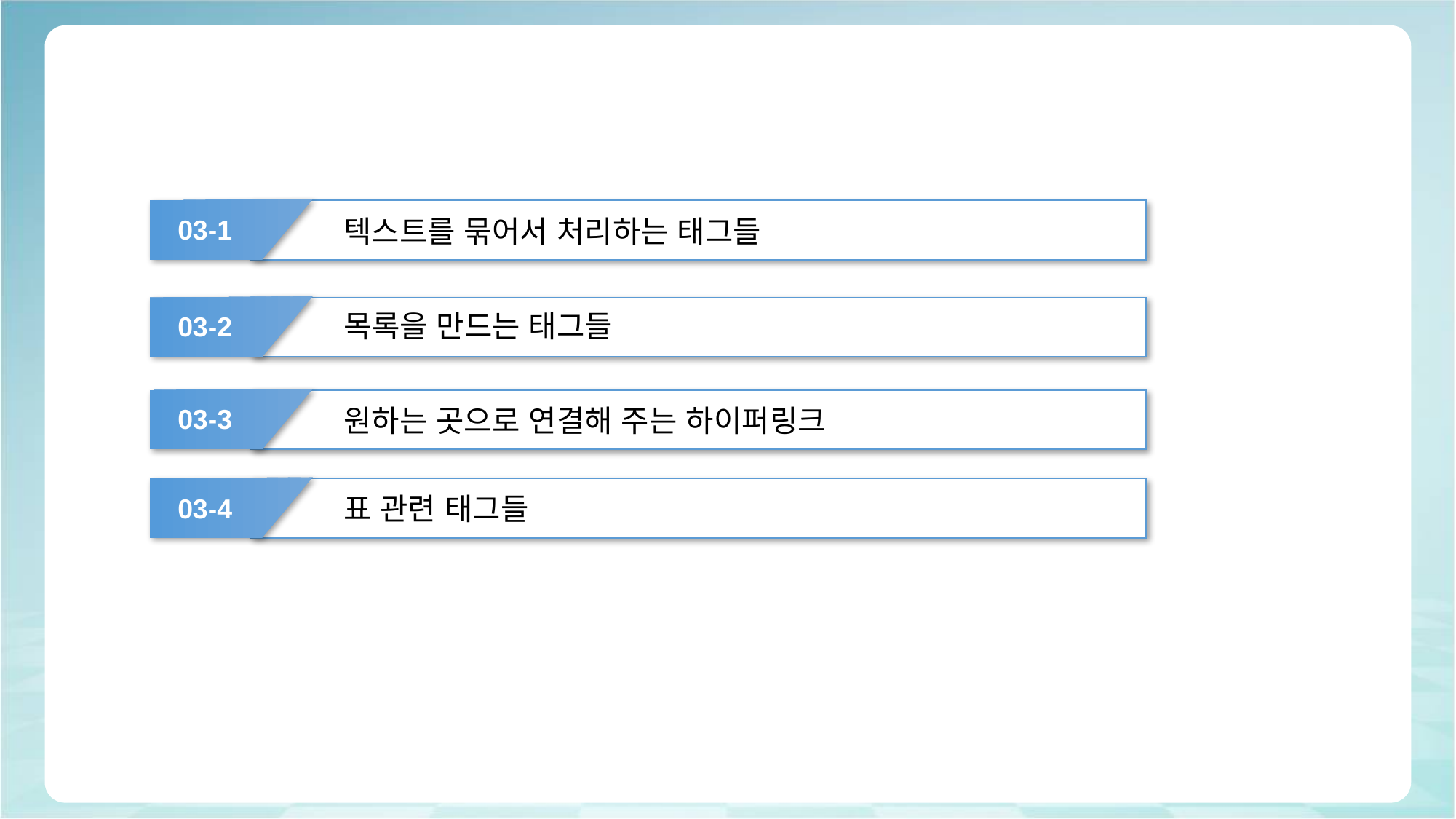

#
03-1
텍스트를 묶어서 처리하는 태그들
목록을 만드는 태그들
03-2
03-3
원하는 곳으로 연결해 주는 하이퍼링크
표 관련 태그들
03-4
03-5